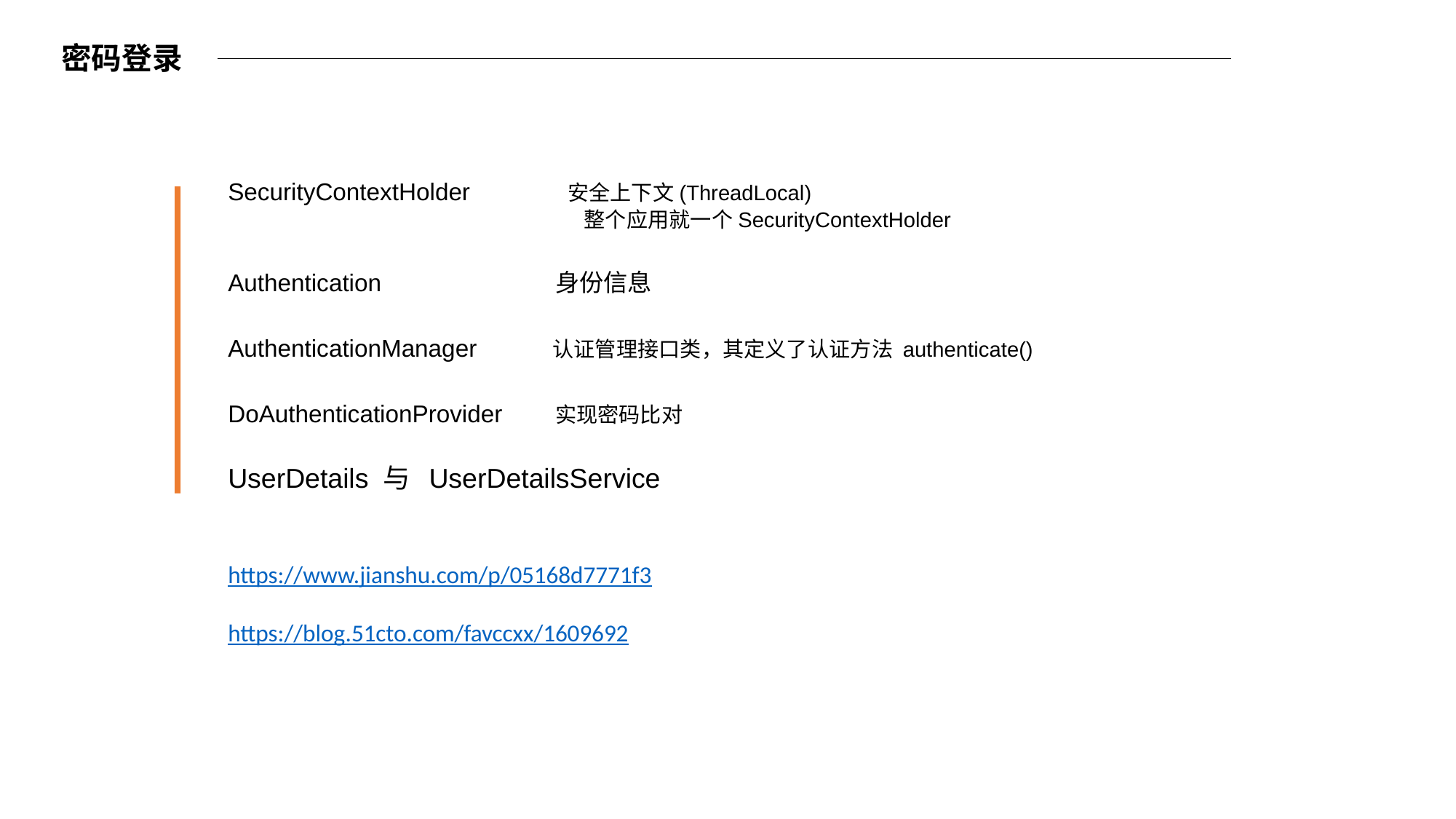

密码登录
SecurityContextHolder            安全上下文(ThreadLocal)
			     整个应用就一个SecurityContextHolder

Authentication                      身份信息

AuthenticationManager         认证管理接口类，其定义了认证方法 authenticate()

DoAuthenticationProvider      实现密码比对

UserDetails 与  UserDetailsService

https://www.jianshu.com/p/05168d7771f3

https://blog.51cto.com/favccxx/1609692